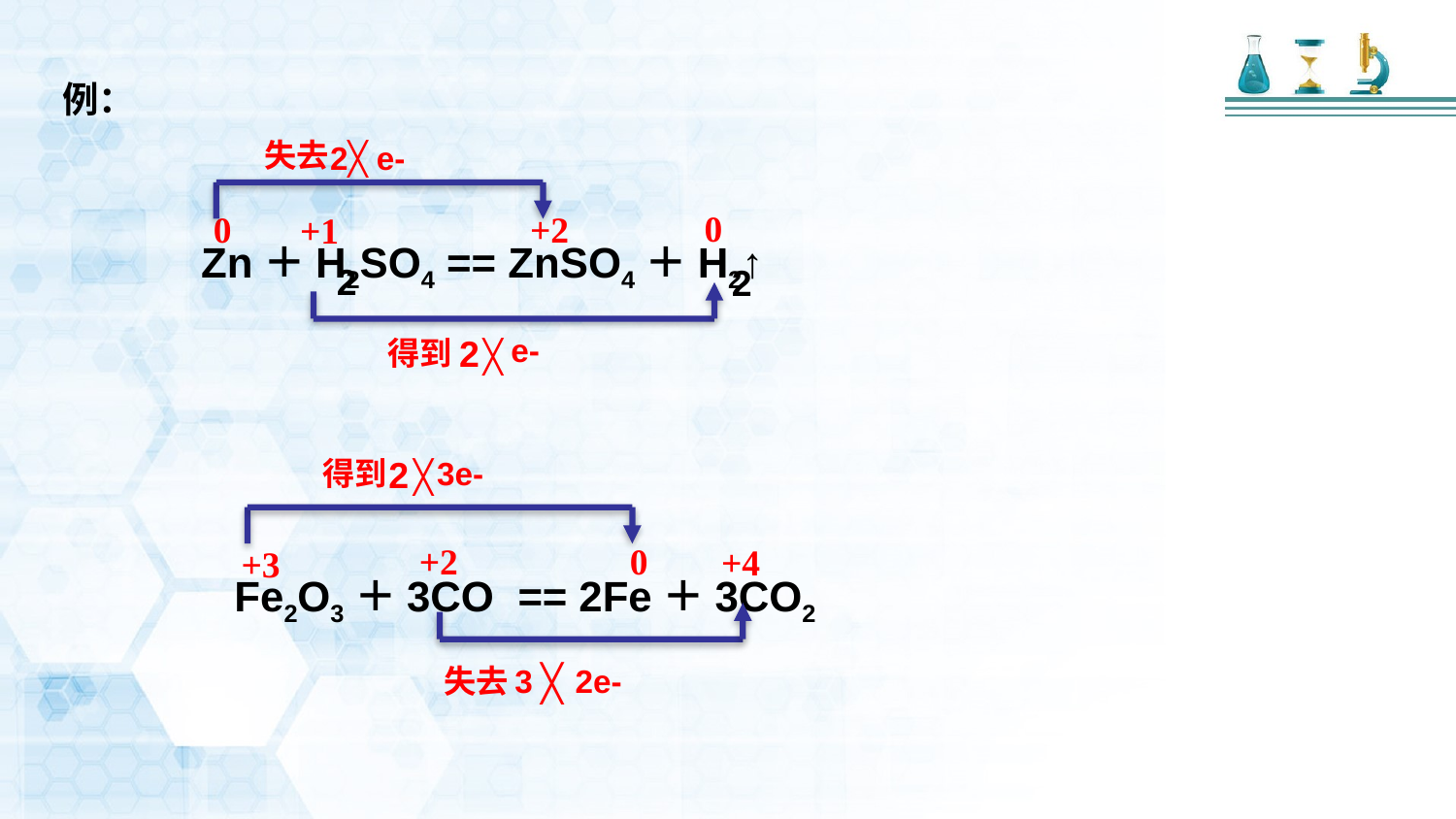

例：
失去
2╳ e-

0
0
+2
+1
Zn＋H2SO4 == ZnSO4＋H2↑
2
2

e-
2
得到
╳
2
3e-
得到
╳
 +4

+2
  0
+3
Fe2O3＋3CO  == 2Fe＋3CO2

╳
失去
3
2e-